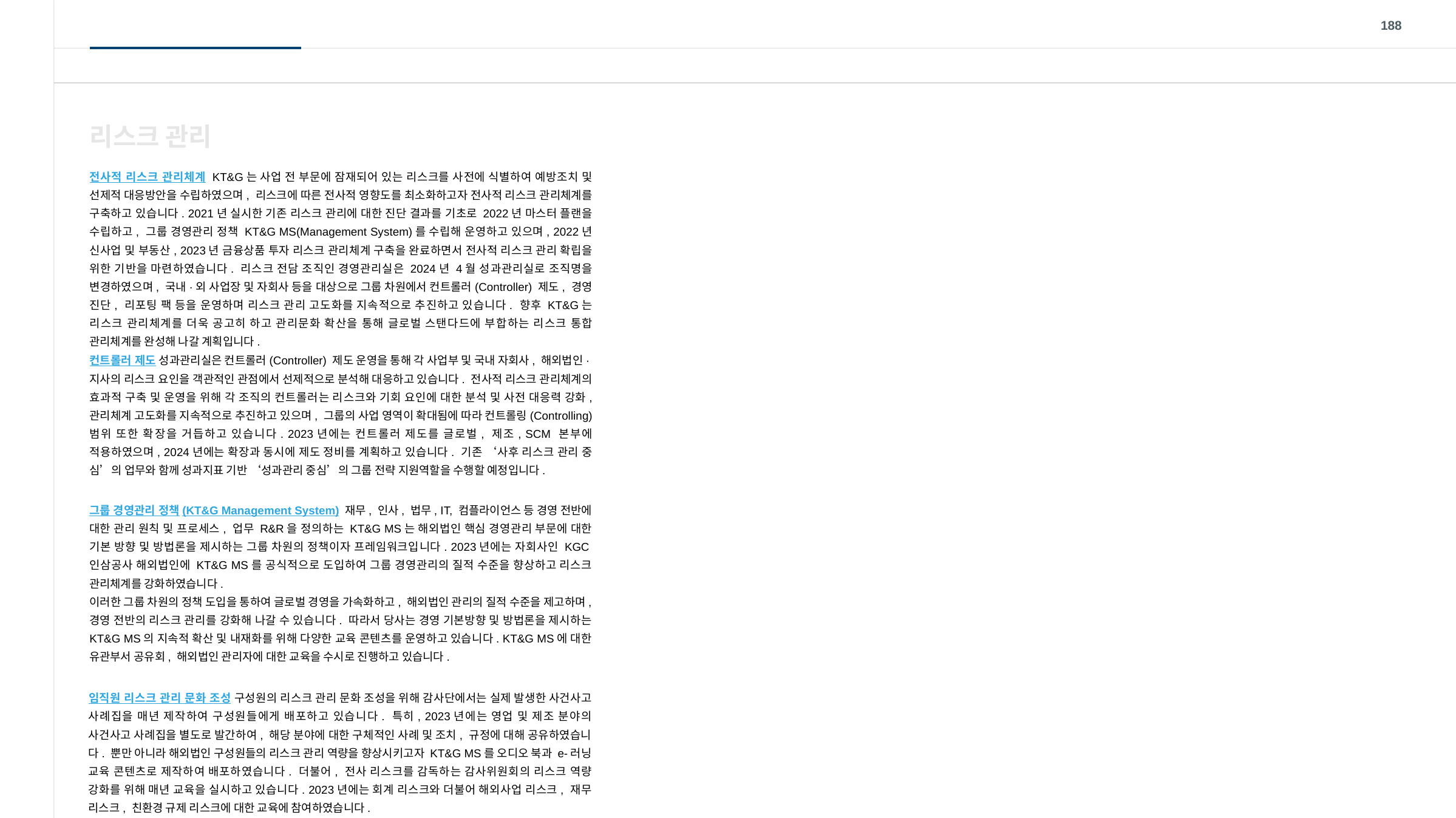

188
리스크 관리
전사적 리스크 관리체계 KT&G는 사업 전 부문에 잠재되어 있는 리스크를 사전에 식별하여 예방조치 및 선제적 대응방안을 수립하였으며, 리스크에 따른 전사적 영향도를 최소화하고자 전사적 리스크 관리체계를 구축하고 있습니다. 2021년 실시한 기존 리스크 관리에 대한 진단 결과를 기초로 2022년 마스터 플랜을 수립하고, 그룹 경영관리 정책 KT&G MS(Management System)를 수립해 운영하고 있으며, 2022년 신사업 및 부동산, 2023년 금융상품 투자 리스크 관리체계 구축을 완료하면서 전사적 리스크 관리 확립을 위한 기반을 마련하였습니다. 리스크 전담 조직인 경영관리실은 2024년 4월 성과관리실로 조직명을 변경하였으며, 국내·외 사업장 및 자회사 등을 대상으로 그룹 차원에서 컨트롤러(Controller) 제도, 경영 진단, 리포팅 팩 등을 운영하며 리스크 관리 고도화를 지속적으로 추진하고 있습니다. 향후 KT&G는 리스크 관리체계를 더욱 공고히 하고 관리문화 확산을 통해 글로벌 스탠다드에 부합하는 리스크 통합 관리체계를 완성해 나갈 계획입니다.
컨트롤러 제도 성과관리실은 컨트롤러(Controller) 제도 운영을 통해 각 사업부 및 국내 자회사, 해외법인·지사의 리스크 요인을 객관적인 관점에서 선제적으로 분석해 대응하고 있습니다. 전사적 리스크 관리체계의 효과적 구축 및 운영을 위해 각 조직의 컨트롤러는 리스크와 기회 요인에 대한 분석 및 사전 대응력 강화, 관리체계 고도화를 지속적으로 추진하고 있으며, 그룹의 사업 영역이 확대됨에 따라 컨트롤링(Controlling) 범위 또한 확장을 거듭하고 있습니다. 2023년에는 컨트롤러 제도를 글로벌, 제조, SCM 본부에 적용하였으며, 2024년에는 확장과 동시에 제도 정비를 계획하고 있습니다. 기존 ‘사후 리스크 관리 중심’의 업무와 함께 성과지표 기반 ‘성과관리 중심’의 그룹 전략 지원역할을 수행할 예정입니다.
그룹 경영관리 정책(KT&G Management System) 재무, 인사, 법무, IT, 컴플라이언스 등 경영 전반에 대한 관리 원칙 및 프로세스, 업무 R&R을 정의하는 KT&G MS는 해외법인 핵심 경영관리 부문에 대한 기본 방향 및 방법론을 제시하는 그룹 차원의 정책이자 프레임워크입니다. 2023년에는 자회사인 KGC인삼공사 해외법인에 KT&G MS를 공식적으로 도입하여 그룹 경영관리의 질적 수준을 향상하고 리스크 관리체계를 강화하였습니다.
이러한 그룹 차원의 정책 도입을 통하여 글로벌 경영을 가속화하고, 해외법인 관리의 질적 수준을 제고하며, 경영 전반의 리스크 관리를 강화해 나갈 수 있습니다. 따라서 당사는 경영 기본방향 및 방법론을 제시하는 KT&G MS의 지속적 확산 및 내재화를 위해 다양한 교육 콘텐츠를 운영하고 있습니다. KT&G MS에 대한 유관부서 공유회, 해외법인 관리자에 대한 교육을 수시로 진행하고 있습니다.
임직원 리스크 관리 문화 조성 구성원의 리스크 관리 문화 조성을 위해 감사단에서는 실제 발생한 사건사고 사례집을 매년 제작하여 구성원들에게 배포하고 있습니다. 특히, 2023년에는 영업 및 제조 분야의 사건사고 사례집을 별도로 발간하여, 해당 분야에 대한 구체적인 사례 및 조치, 규정에 대해 공유하였습니다. 뿐만 아니라 해외법인 구성원들의 리스크 관리 역량을 향상시키고자 KT&G MS를 오디오 북과 e-러닝 교육 콘텐츠로 제작하여 배포하였습니다. 더불어, 전사 리스크를 감독하는 감사위원회의 리스크 역량 강화를 위해 매년 교육을 실시하고 있습니다. 2023년에는 회계 리스크와 더불어 해외사업 리스크, 재무 리스크, 친환경 규제 리스크에 대한 교육에 참여하였습니다.